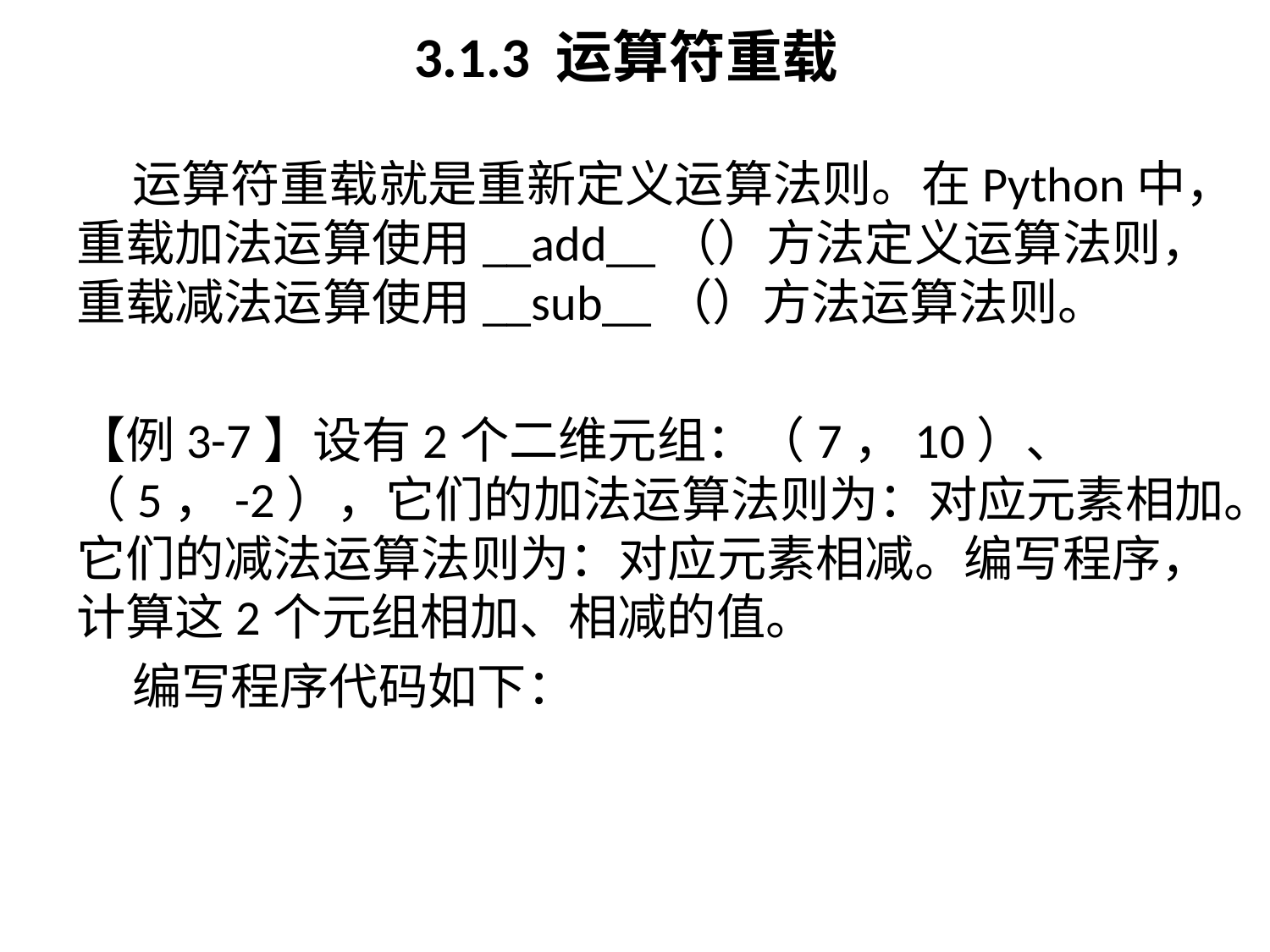

# 3.1.3 运算符重载
    运算符重载就是重新定义运算法则。在Python中，重载加法运算使用__add__（）方法定义运算法则，重载减法运算使用__sub__（）方法运算法则。

【例3-7】设有2个二维元组：（7，10）、（5，-2），它们的加法运算法则为：对应元素相加。它们的减法运算法则为：对应元素相减。编写程序，计算这2个元组相加、相减的值。
    编写程序代码如下：